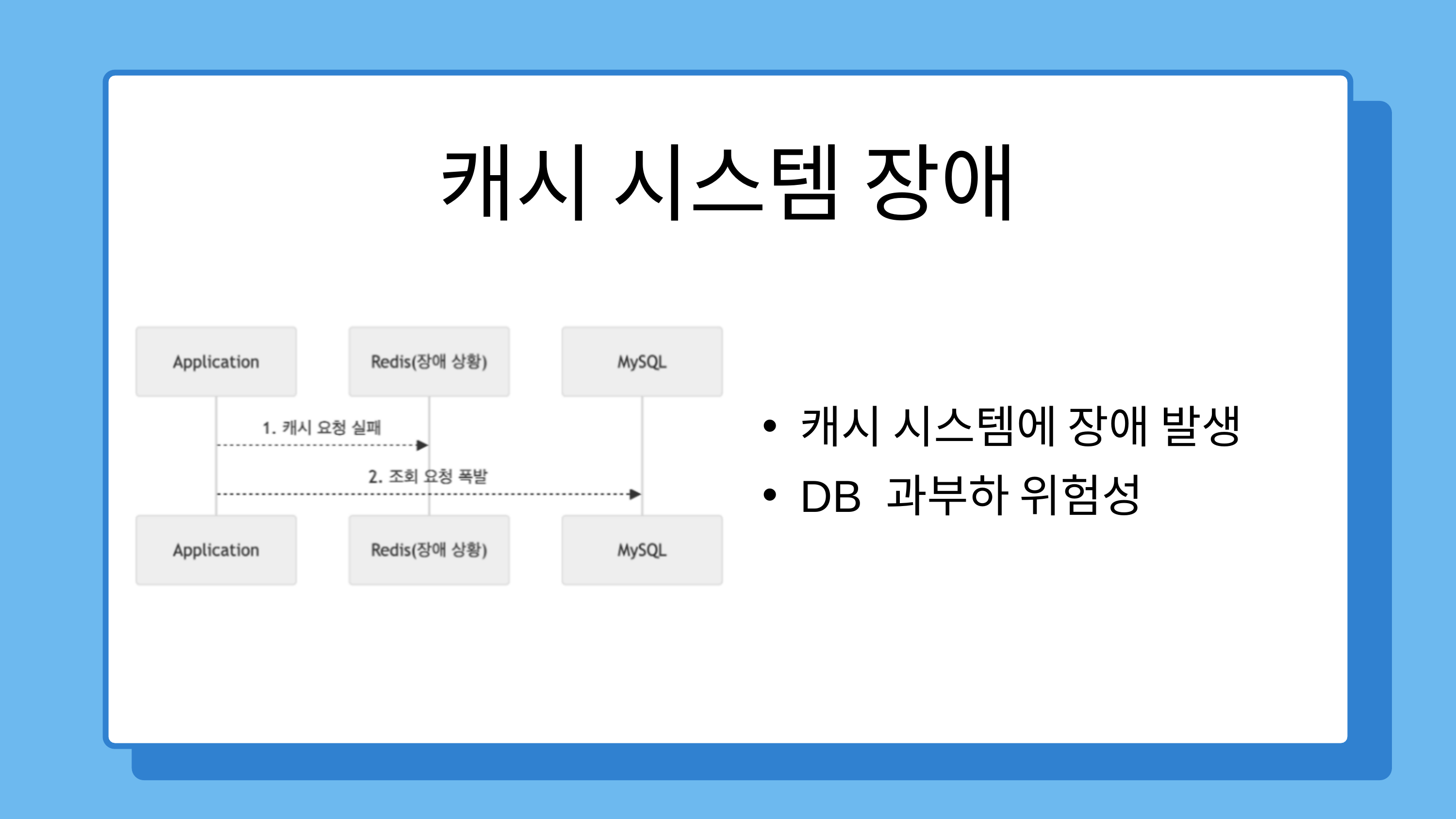

캐시 시스템 장애

캐시 시스템에 장애 발생
DB 과부하 위험성